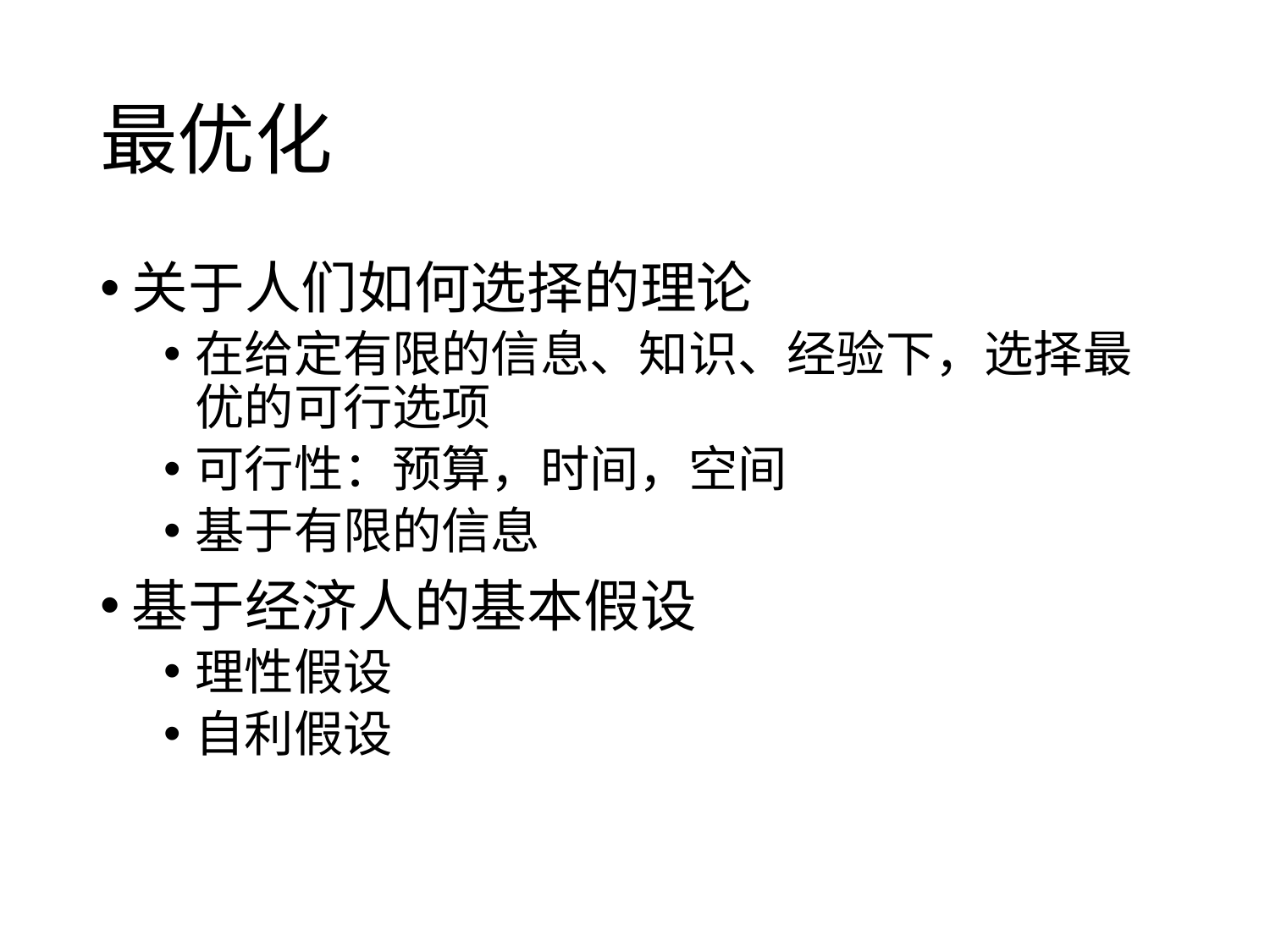

# 最优化
关于人们如何选择的理论
在给定有限的信息、知识、经验下，选择最优的可行选项
可行性：预算，时间，空间
基于有限的信息
基于经济人的基本假设
理性假设
自利假设